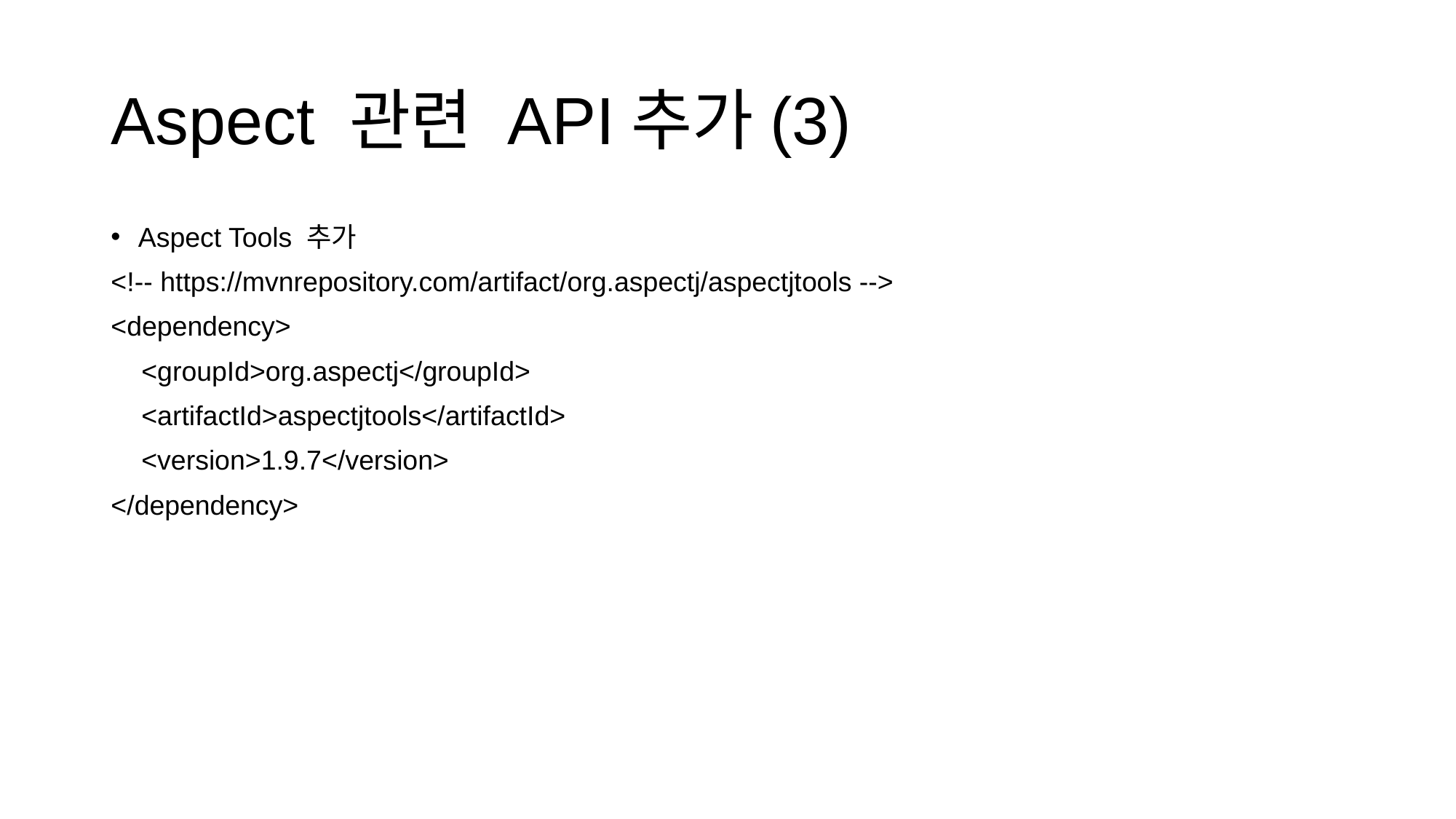

# Aspect 관련 API추가(3)
Aspect Tools 추가
<!-- https://mvnrepository.com/artifact/org.aspectj/aspectjtools -->
<dependency>
    <groupId>org.aspectj</groupId>
    <artifactId>aspectjtools</artifactId>
    <version>1.9.7</version>
</dependency>